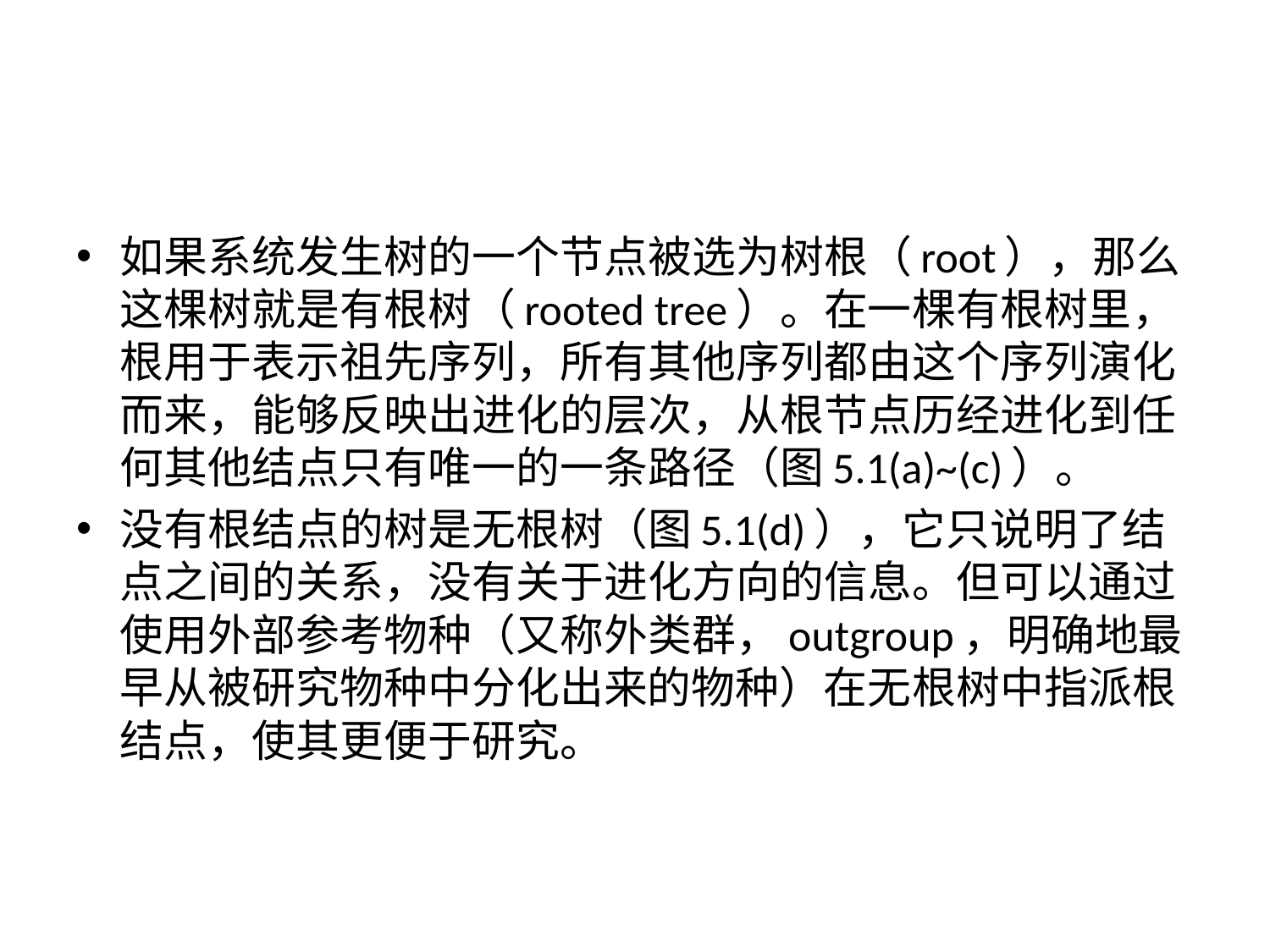

如果系统发生树的一个节点被选为树根（root），那么这棵树就是有根树（rooted tree）。在一棵有根树里，根用于表示祖先序列，所有其他序列都由这个序列演化而来，能够反映出进化的层次，从根节点历经进化到任何其他结点只有唯一的一条路径（图5.1(a)~(c)）。
没有根结点的树是无根树（图5.1(d)），它只说明了结点之间的关系，没有关于进化方向的信息。但可以通过使用外部参考物种（又称外类群，outgroup，明确地最早从被研究物种中分化出来的物种）在无根树中指派根结点，使其更便于研究。